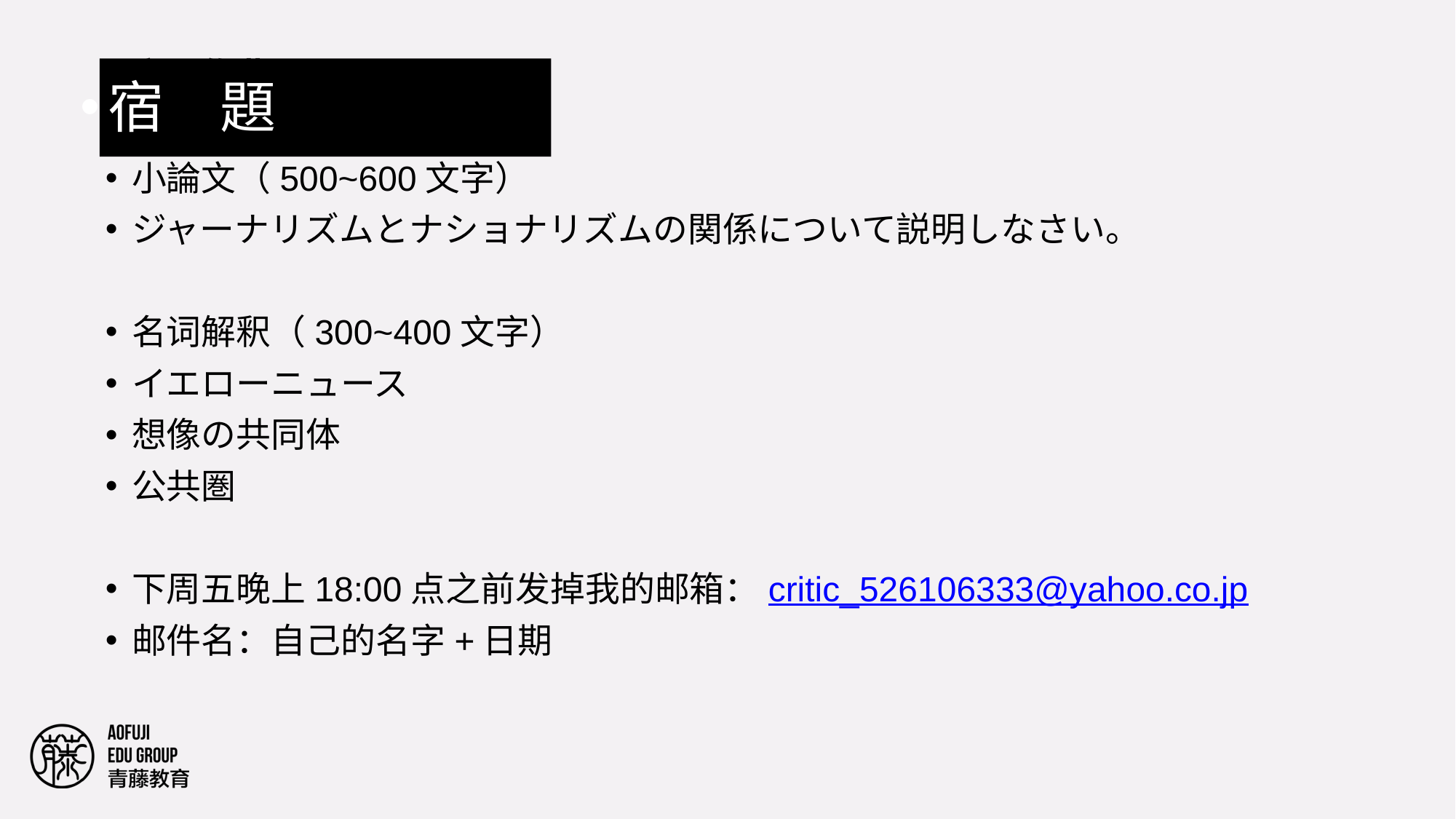

六、作业

小論文（500~600文字）
ジャーナリズムとナショナリズムの関係について説明しなさい。

名词解釈（300~400文字）
イエローニュース
想像の共同体
公共圏

下周五晚上18:00点之前发掉我的邮箱：critic_526106333@yahoo.co.jp
邮件名：自己的名字+日期

宿　題